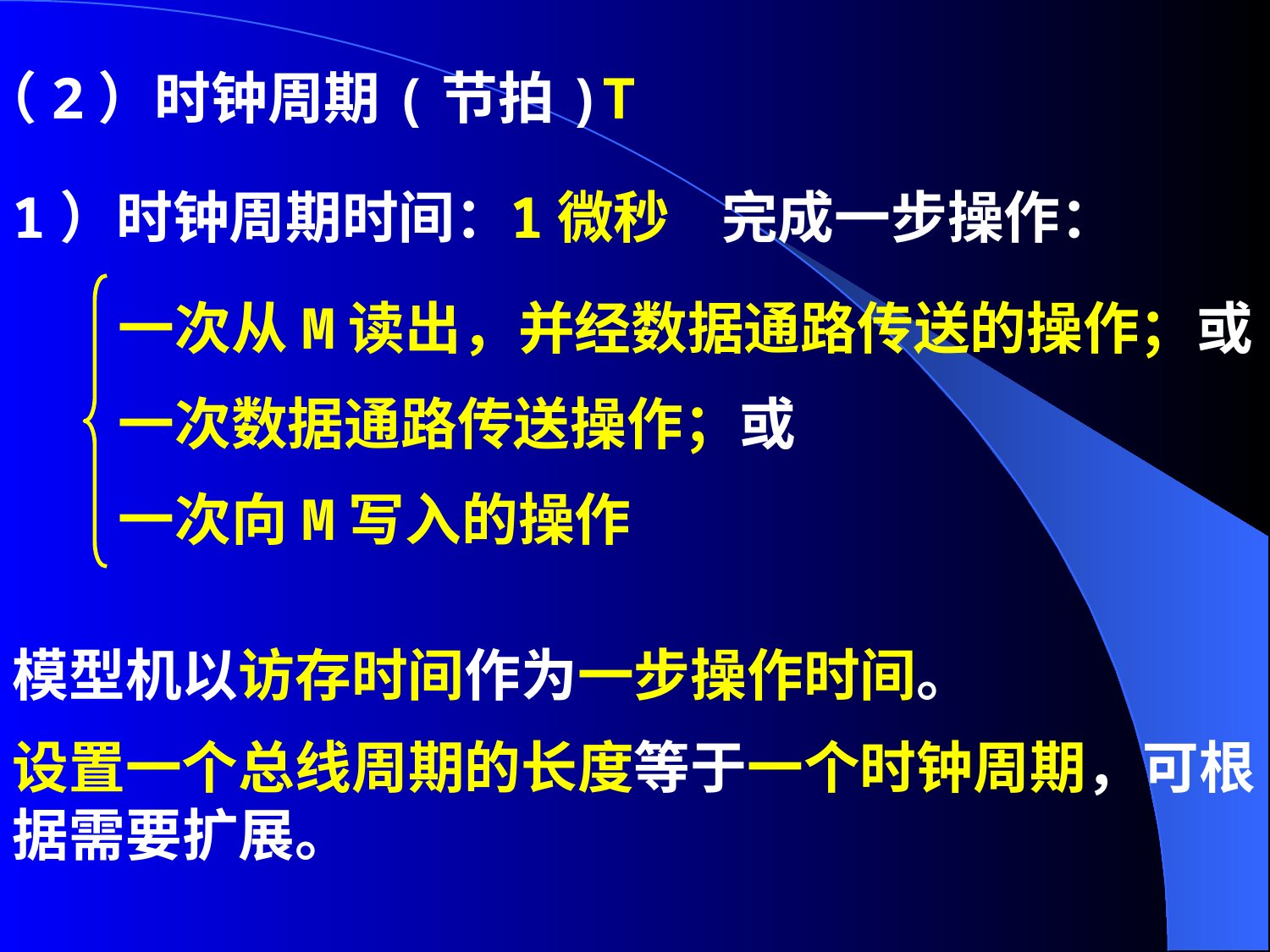

（2）时钟周期(节拍)T
1）时钟周期时间：
1微秒
完成一步操作：

一次从M读出，并经数据通路传送的操作；或
一次数据通路传送操作；或
一次向M写入的操作
模型机以访存时间作为一步操作时间。
设置一个总线周期的长度等于一个时钟周期，可根据需要扩展。